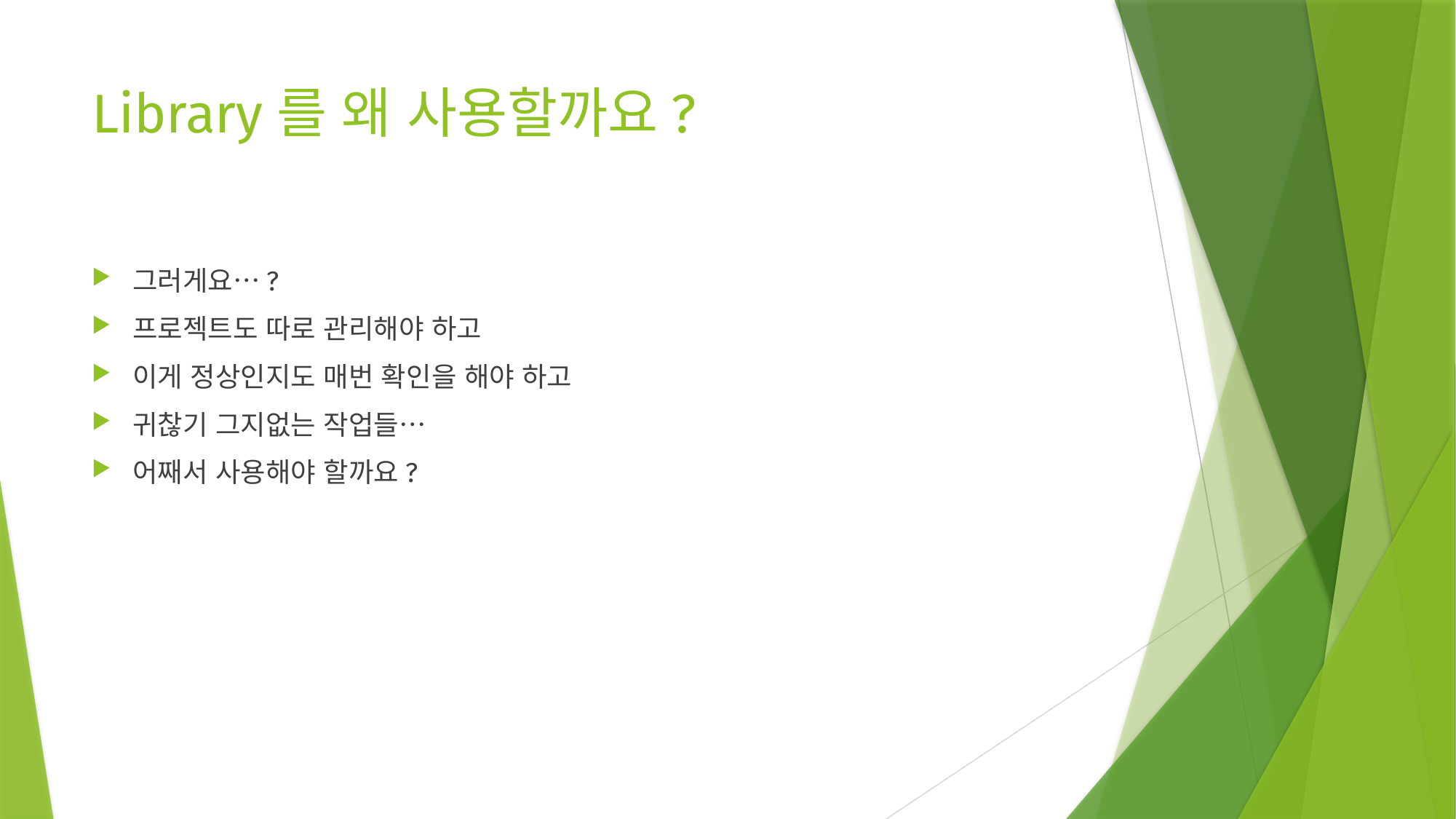

# Library를 왜 사용할까요?
그러게요…?
프로젝트도 따로 관리해야 하고
이게 정상인지도 매번 확인을 해야 하고
귀찮기 그지없는 작업들…
어째서 사용해야 할까요?